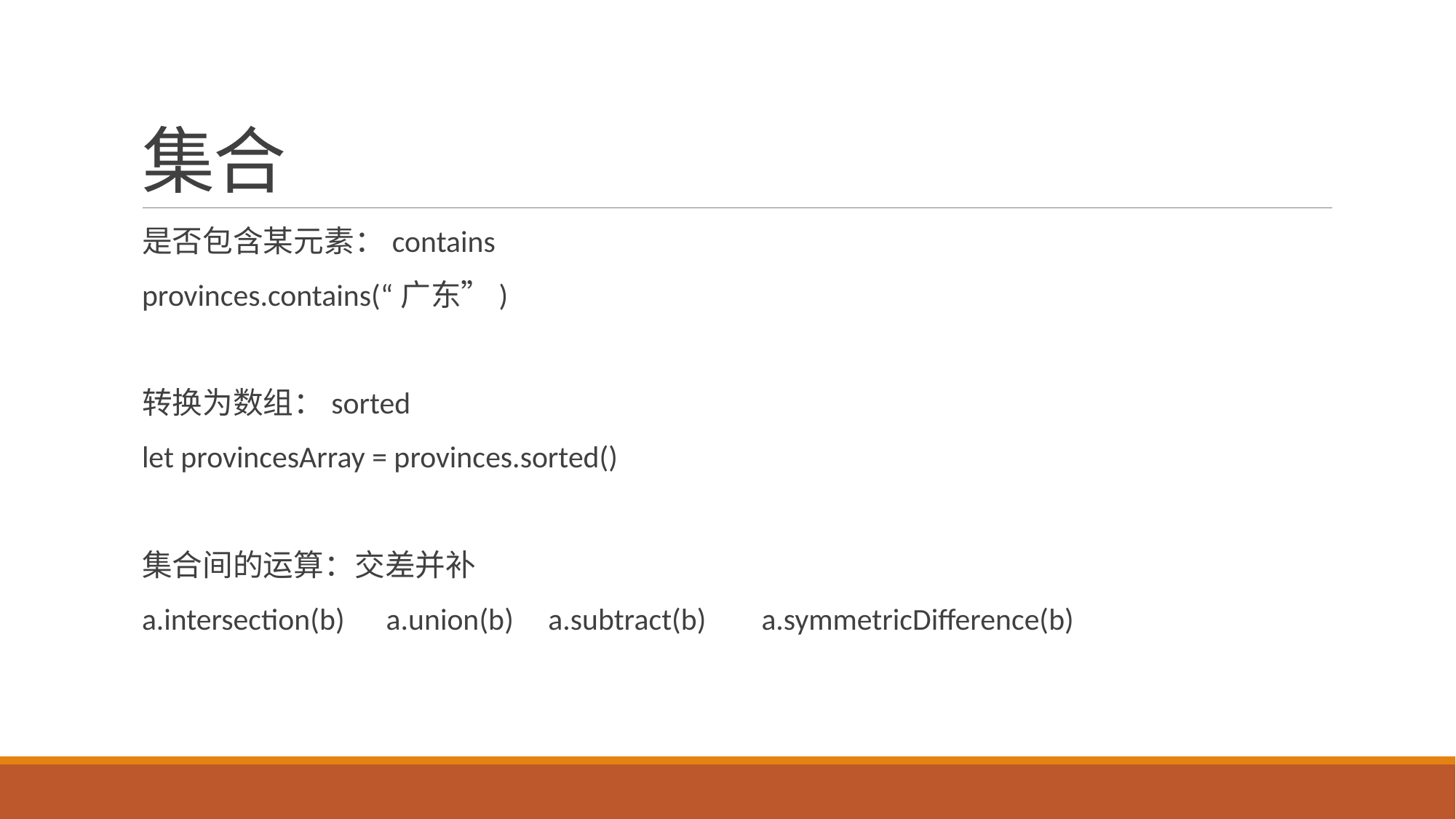

# 集合
是否包含某元素：contains
provinces.contains(“广东”)

转换为数组：sorted
let provincesArray = provinces.sorted()

集合间的运算：交差并补
a.intersection(b)      a.union(b)     a.subtract(b)        a.symmetricDifference(b)